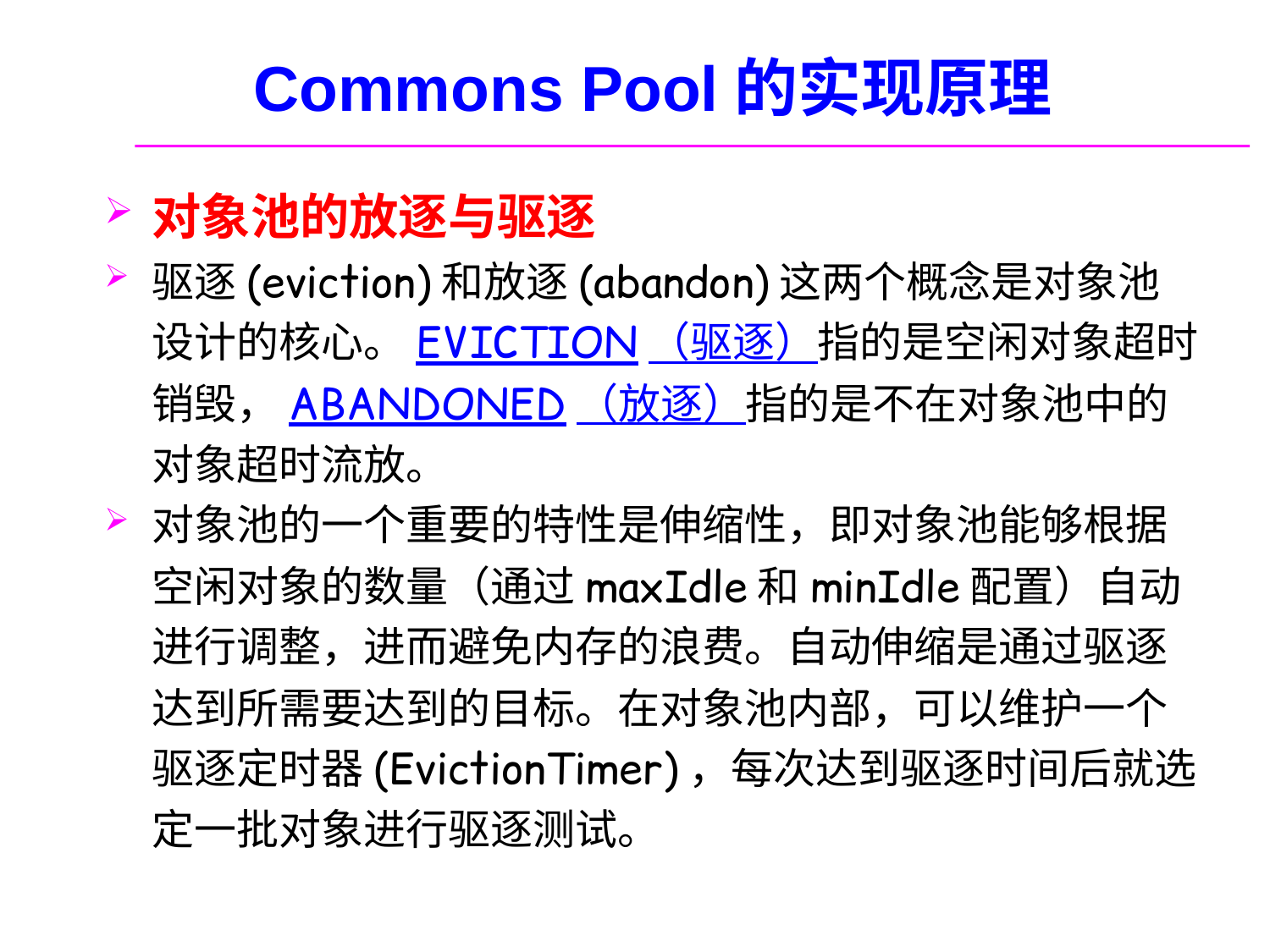

# Commons Pool的实现原理
对象池的放逐与驱逐
驱逐(eviction)和放逐(abandon)这两个概念是对象池设计的核心。EVICTION（驱逐）指的是空闲对象超时销毁，ABANDONED（放逐）指的是不在对象池中的对象超时流放。
对象池的一个重要的特性是伸缩性，即对象池能够根据空闲对象的数量（通过maxIdle和minIdle配置）自动进行调整，进而避免内存的浪费。自动伸缩是通过驱逐达到所需要达到的目标。在对象池内部，可以维护一个驱逐定时器(EvictionTimer)，每次达到驱逐时间后就选定一批对象进行驱逐测试。
28